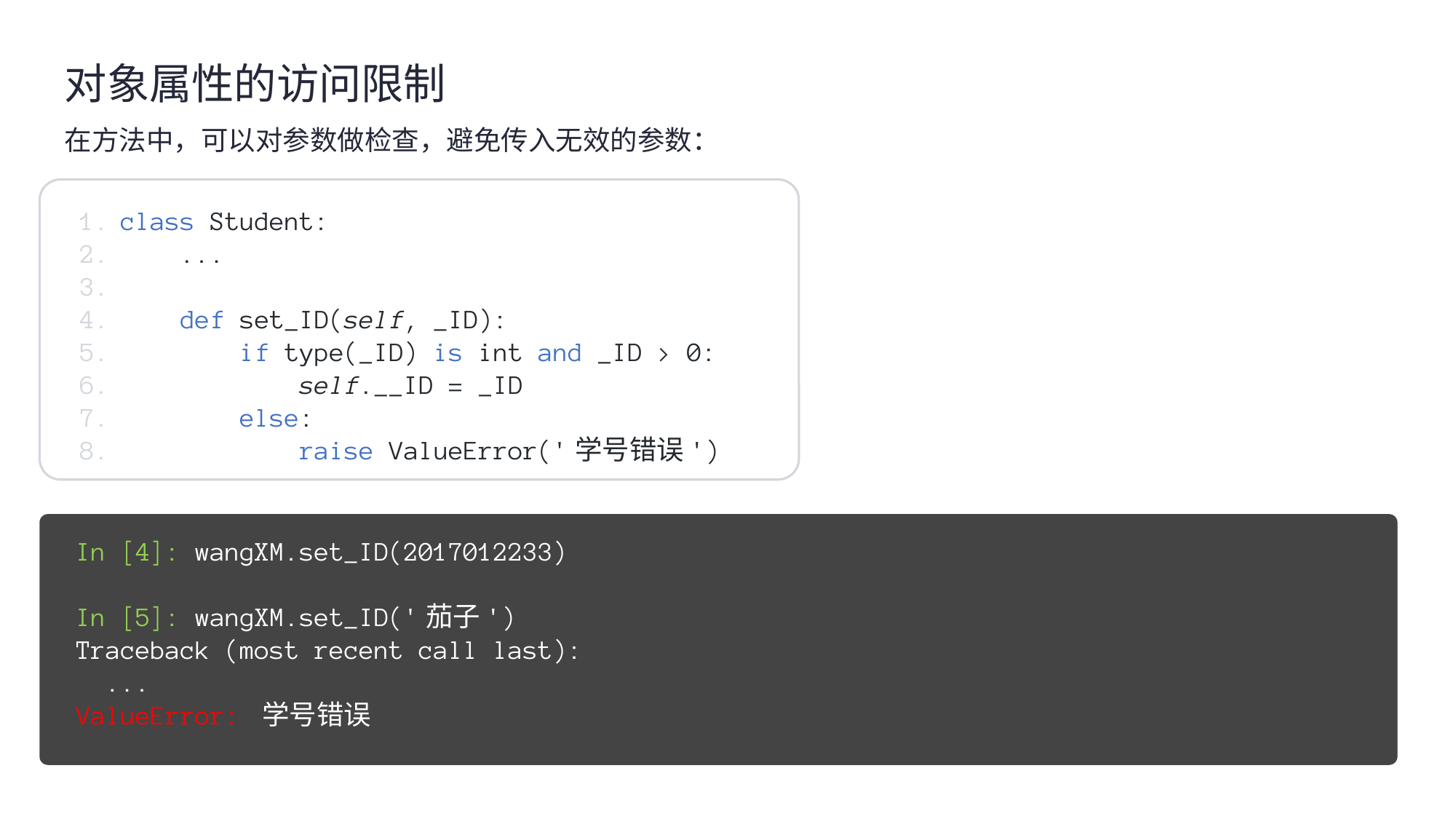

对象属性的访问限制
在方法中，可以对参数做检查，避免传入无效的参数：
class Student:
    ...

    def set_ID(self, _ID):
        if type(_ID) is int and _ID > 0:
            self.__ID = _ID
        else:
            raise ValueError('学号错误')
In [4]: wangXM.set_ID(2017012233)

In [5]: wangXM.set_ID('茄子')
Traceback (most recent call last):
  ...
ValueError: 学号错误